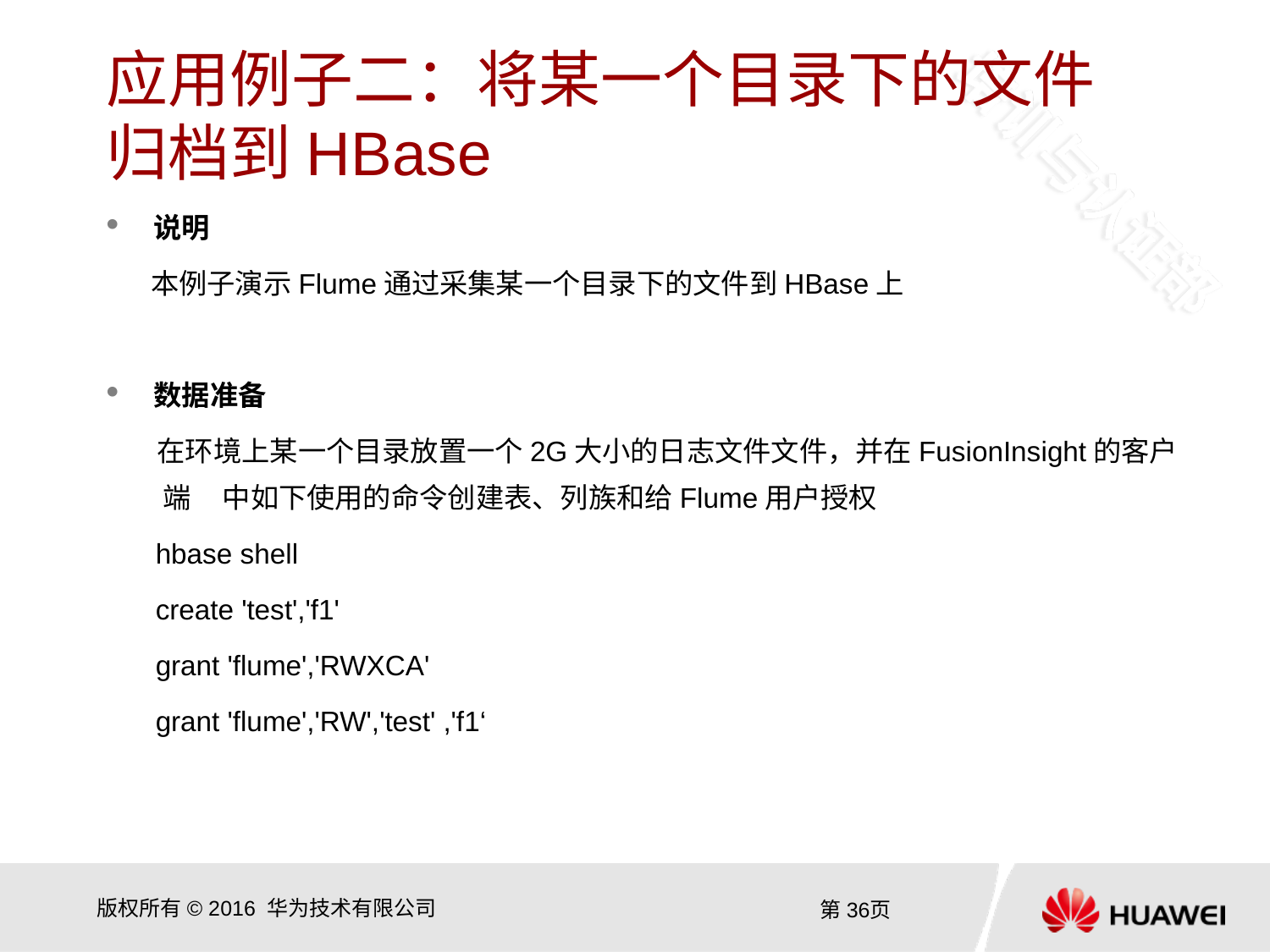

# 应用例子二：将某一个目录下的文件归档到HBase
说明
      本例子演示Flume通过采集某一个目录下的文件到HBase上

数据准备
       在环境上某一个目录放置一个2G大小的日志文件文件，并在FusionInsight的客户端     中如下使用的命令创建表、列族和给Flume用户授权
hbase shell
create 'test','f1'
grant 'flume','RWXCA'
grant 'flume','RW','test' ,'f1‘